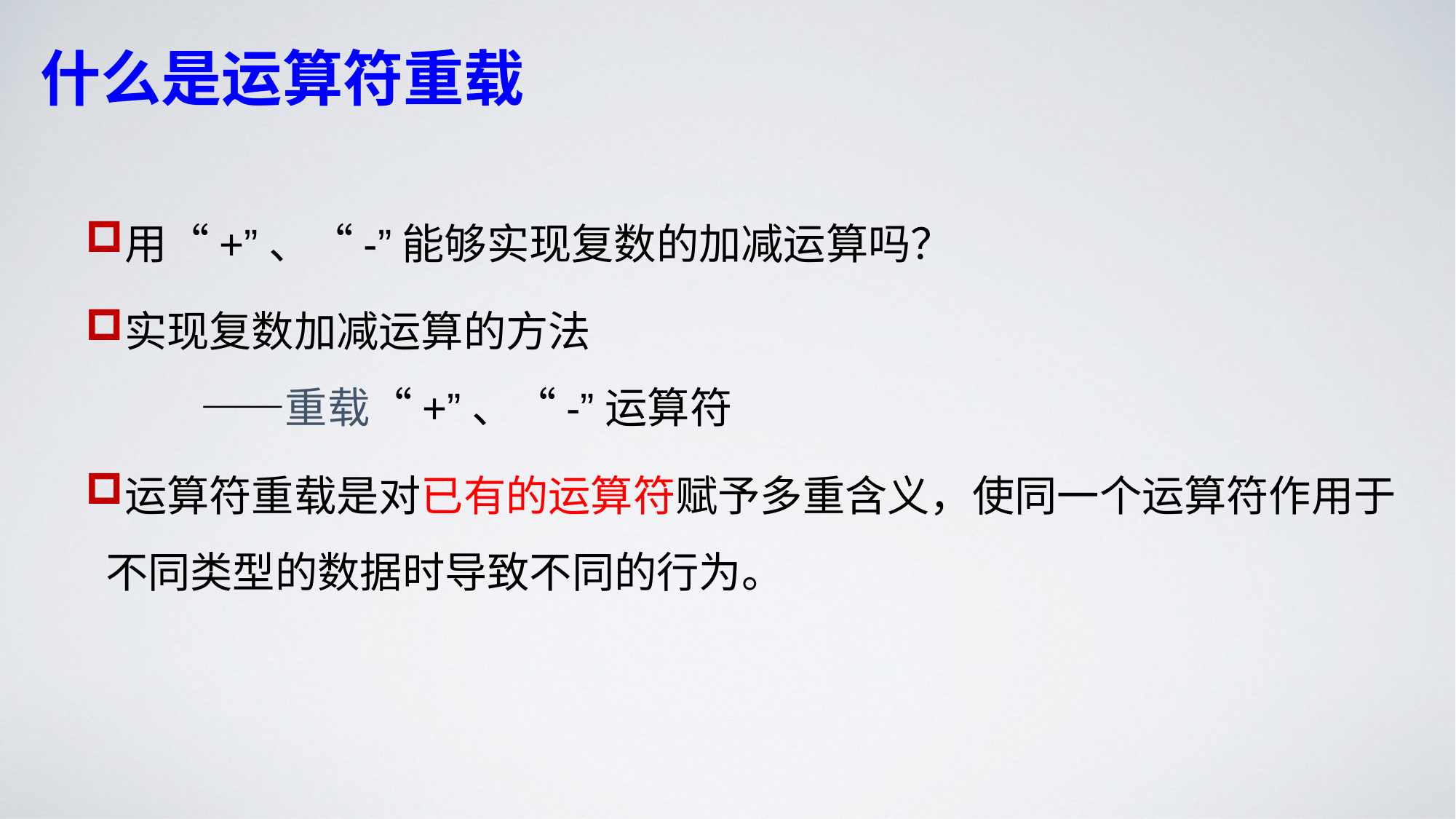

# 什么是运算符重载
用“+”、“-”能够实现复数的加减运算吗？
实现复数加减运算的方法
          ——重载“+”、“-”运算符
运算符重载是对已有的运算符赋予多重含义，使同一个运算符作用于不同类型的数据时导致不同的行为。